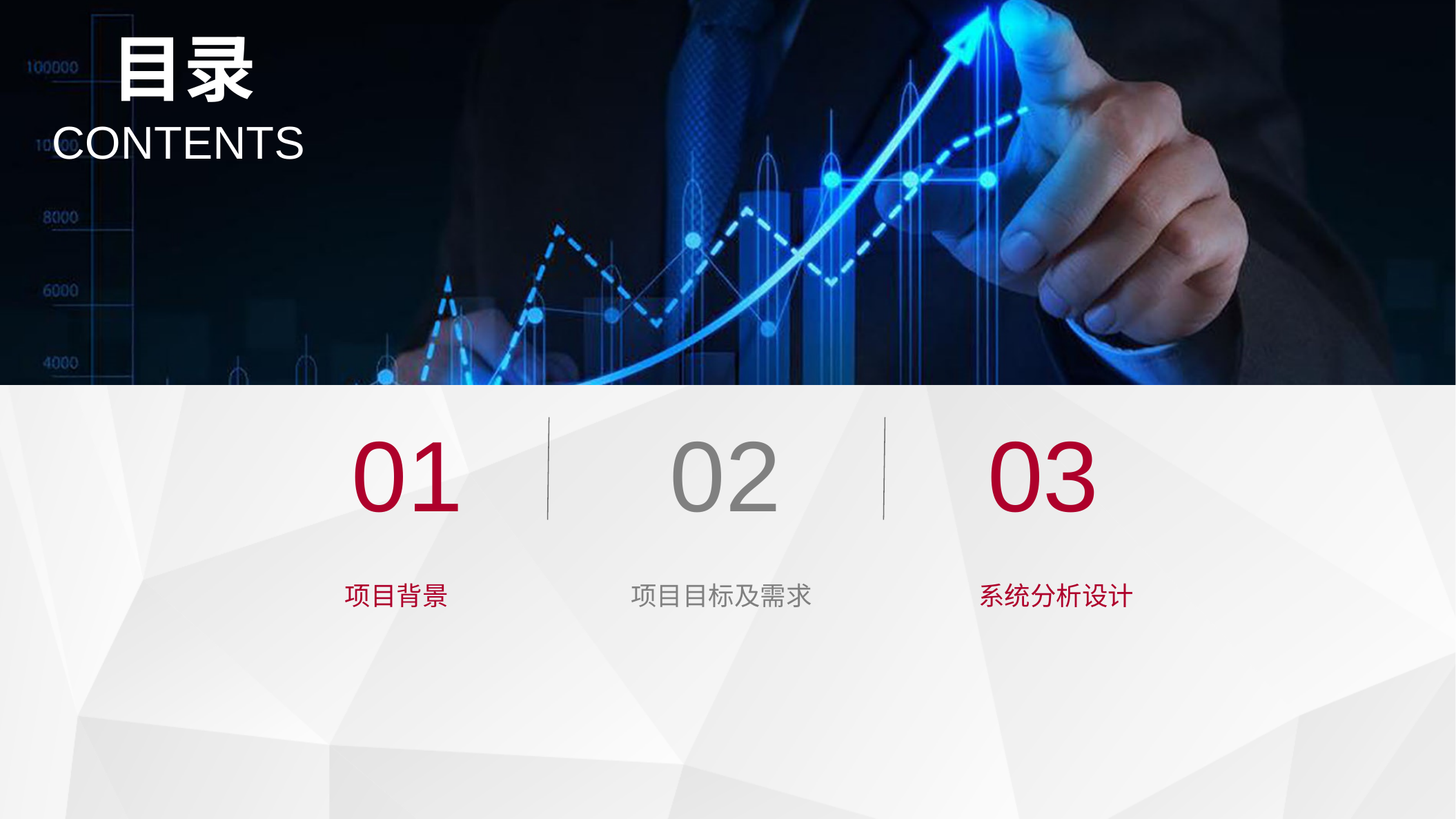

目录
CONTENTS
01
02
03
项目背景
系统分析设计
项目目标及需求